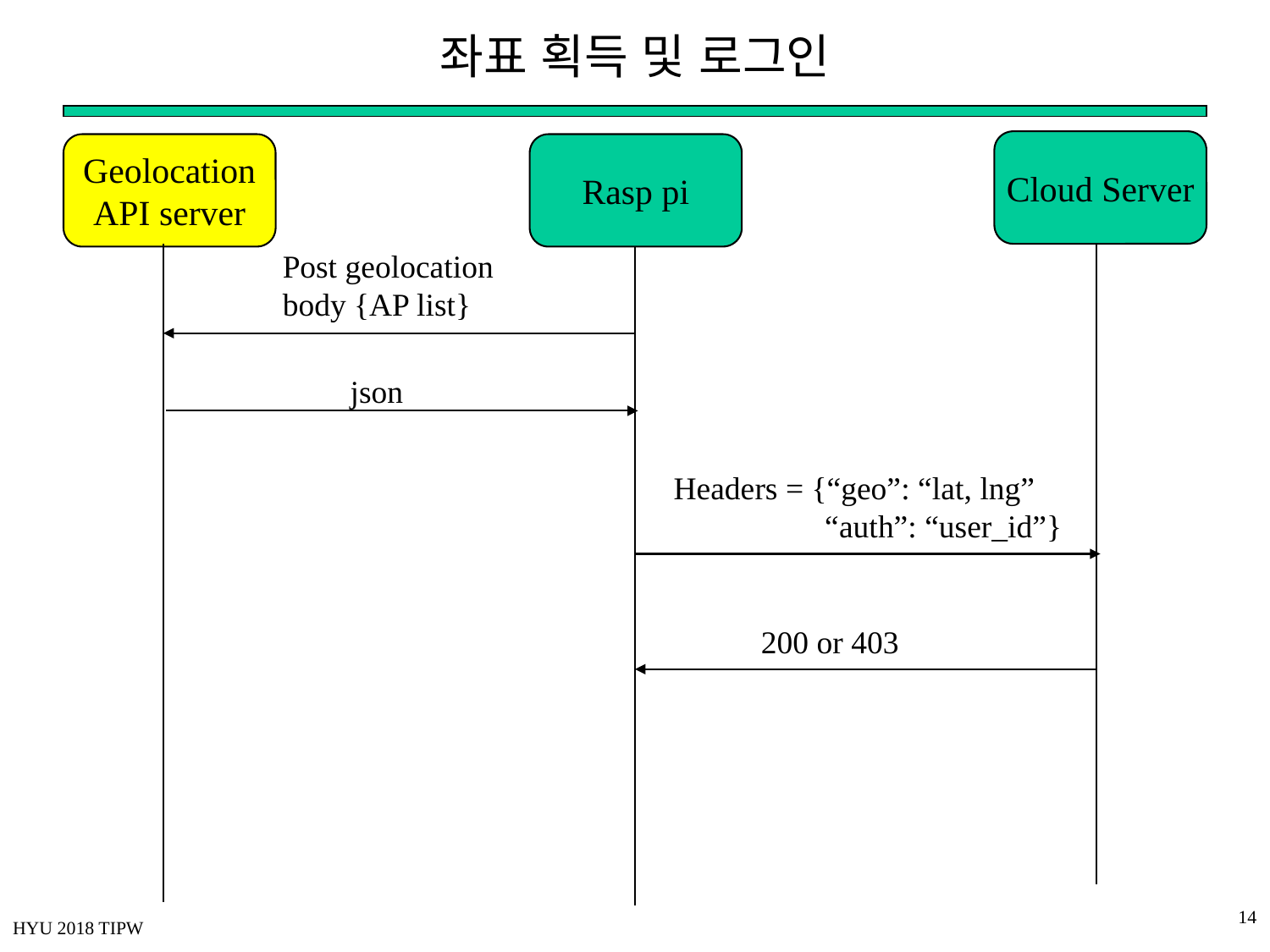

# 좌표 획득 및 로그인
Cloud Server
Geolocation
API server
Rasp pi
Post geolocation body {AP list}
json
Headers = {“geo”: “lat, lng”
	   “auth”: “user_id”}
200 or 403
14
HYU 2018 TIPW